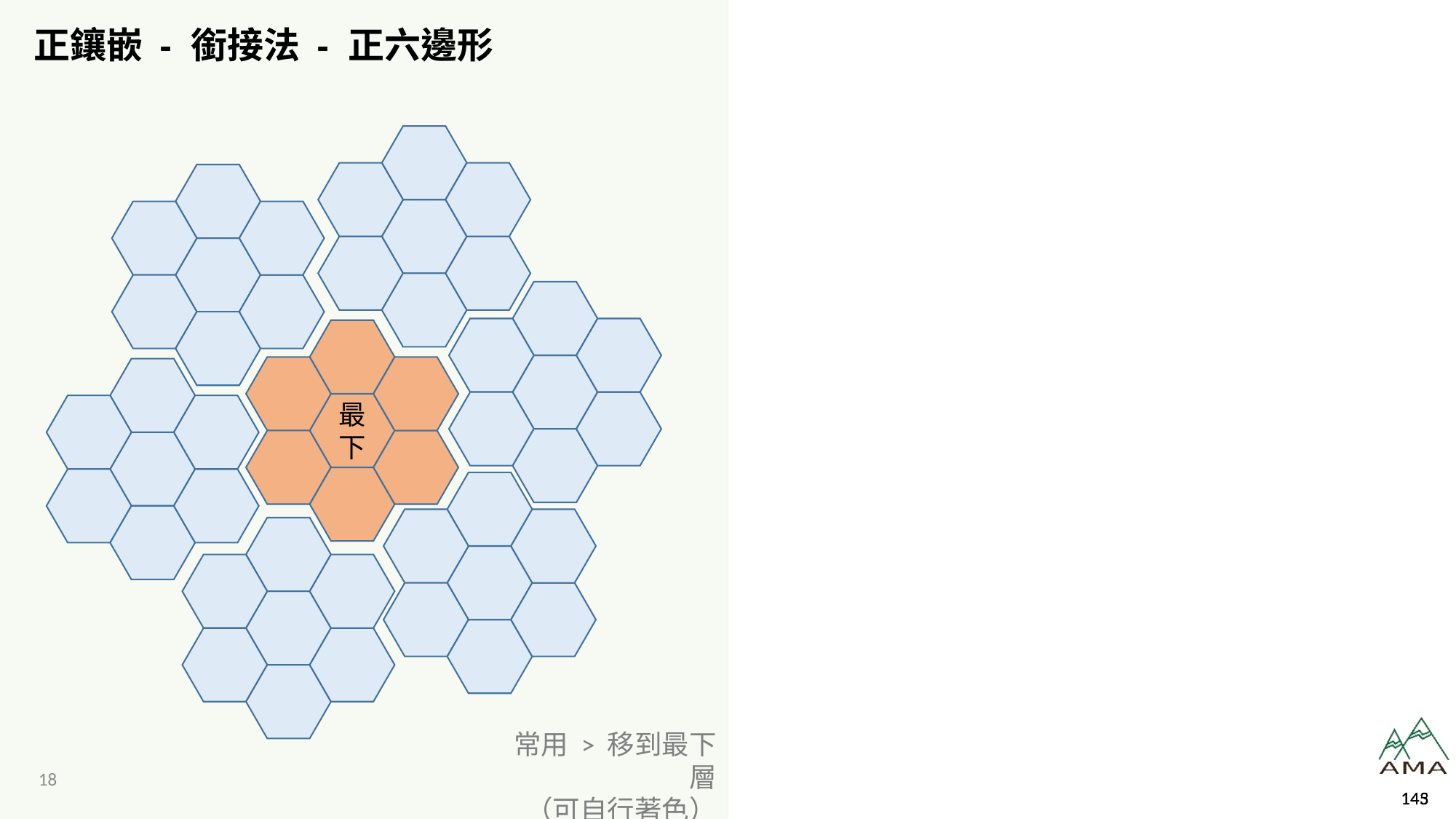

# 正鑲嵌 - 銜接法 - 正六邊形

最下

常用 > 移到最下層
（可自行著色）
143
145